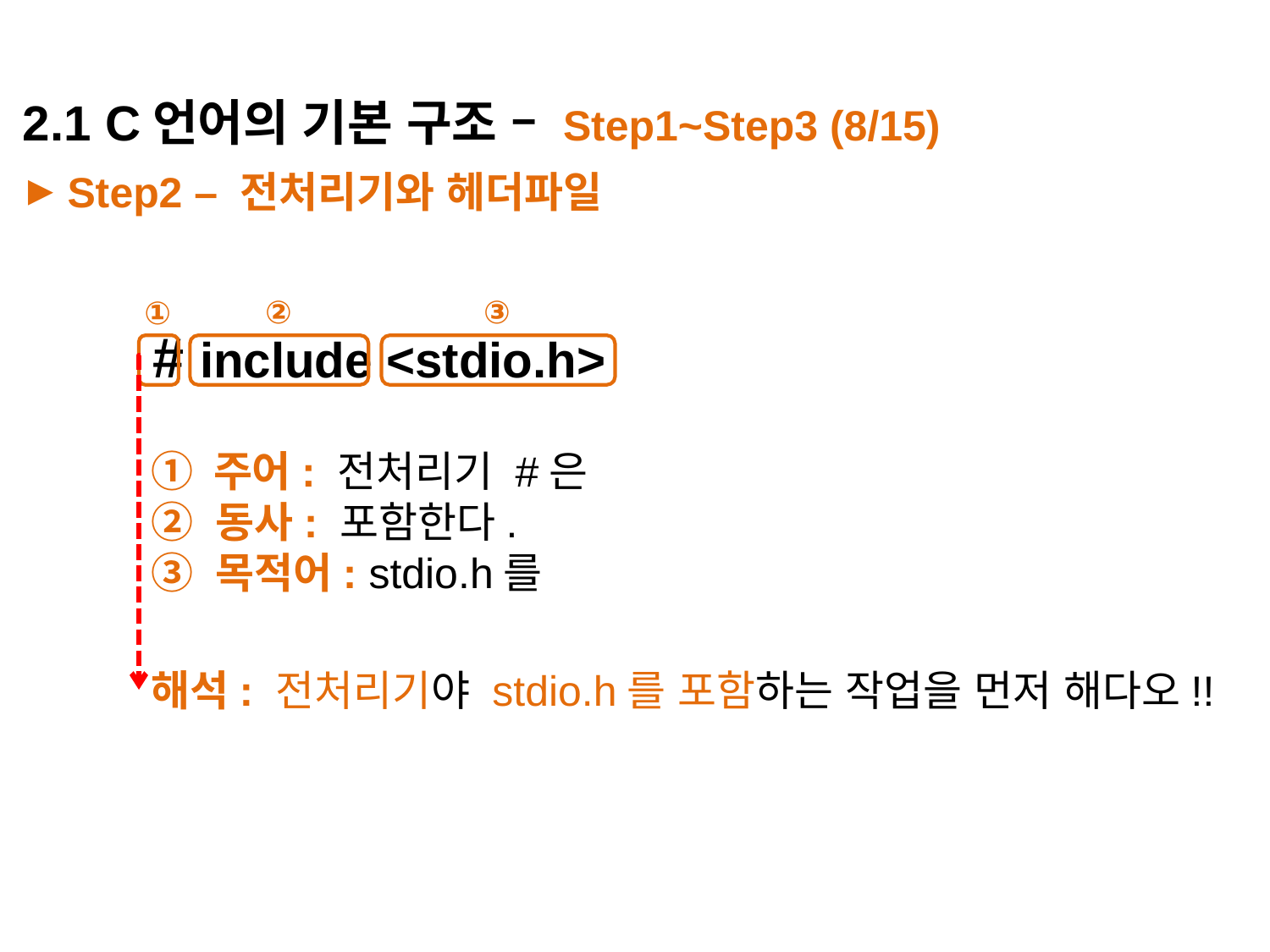

# 2.1 C언어의 기본 구조 – Step1~Step3 (8/15)
Step2 – 전처리기와 헤더파일
②
③
①
# include <stdio.h>

① 주어: 전처리기 #은
② 동사: 포함한다.
③ 목적어: stdio.h를
해석: 전처리기야 stdio.h를 포함하는 작업을 먼저 해다오!!